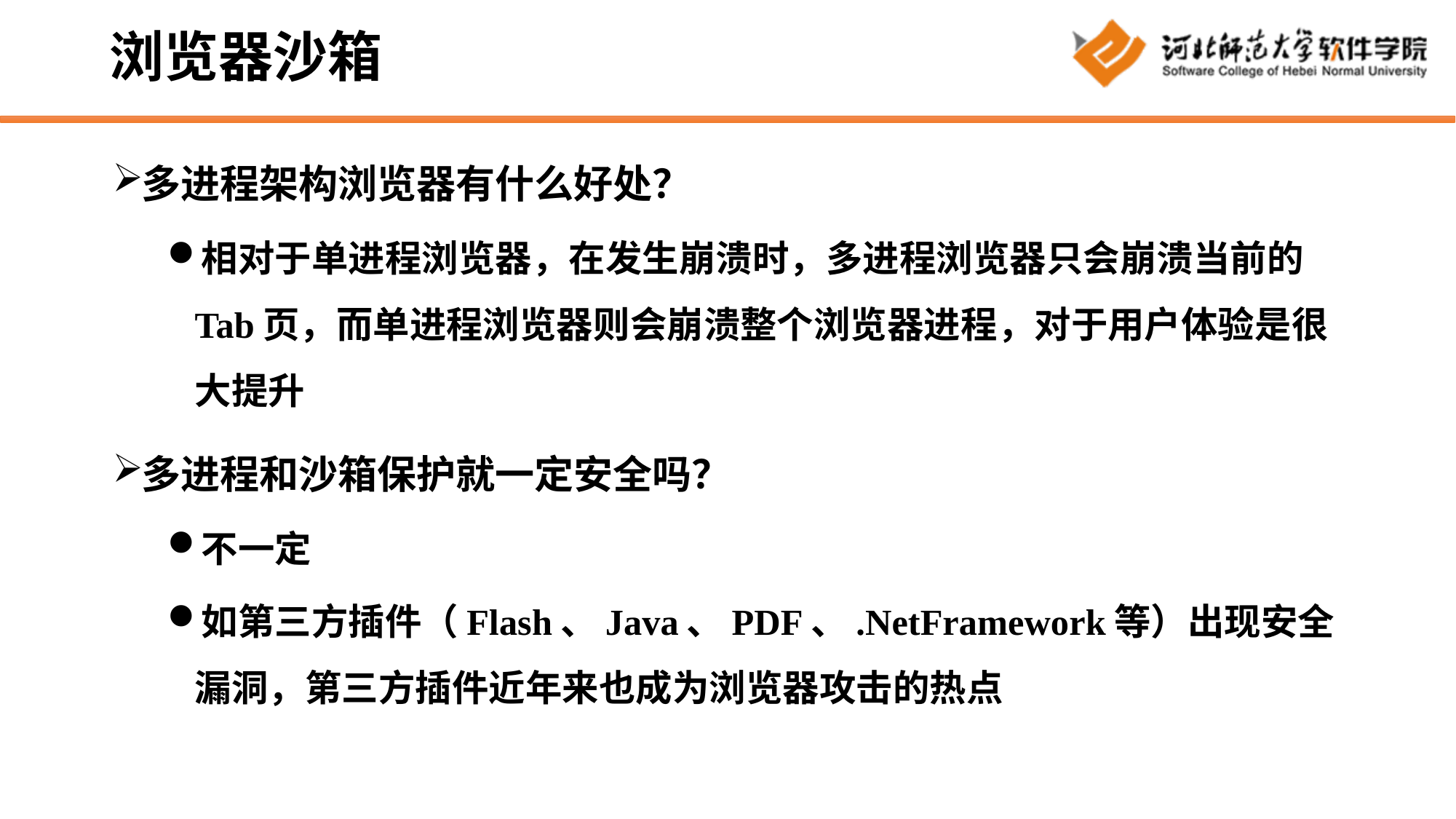

# 浏览器沙箱
多进程架构浏览器有什么好处？
相对于单进程浏览器，在发生崩溃时，多进程浏览器只会崩溃当前的Tab页，而单进程浏览器则会崩溃整个浏览器进程，对于用户体验是很大提升
多进程和沙箱保护就一定安全吗？
不一定
如第三方插件（Flash、Java、PDF、.NetFramework等）出现安全漏洞，第三方插件近年来也成为浏览器攻击的热点